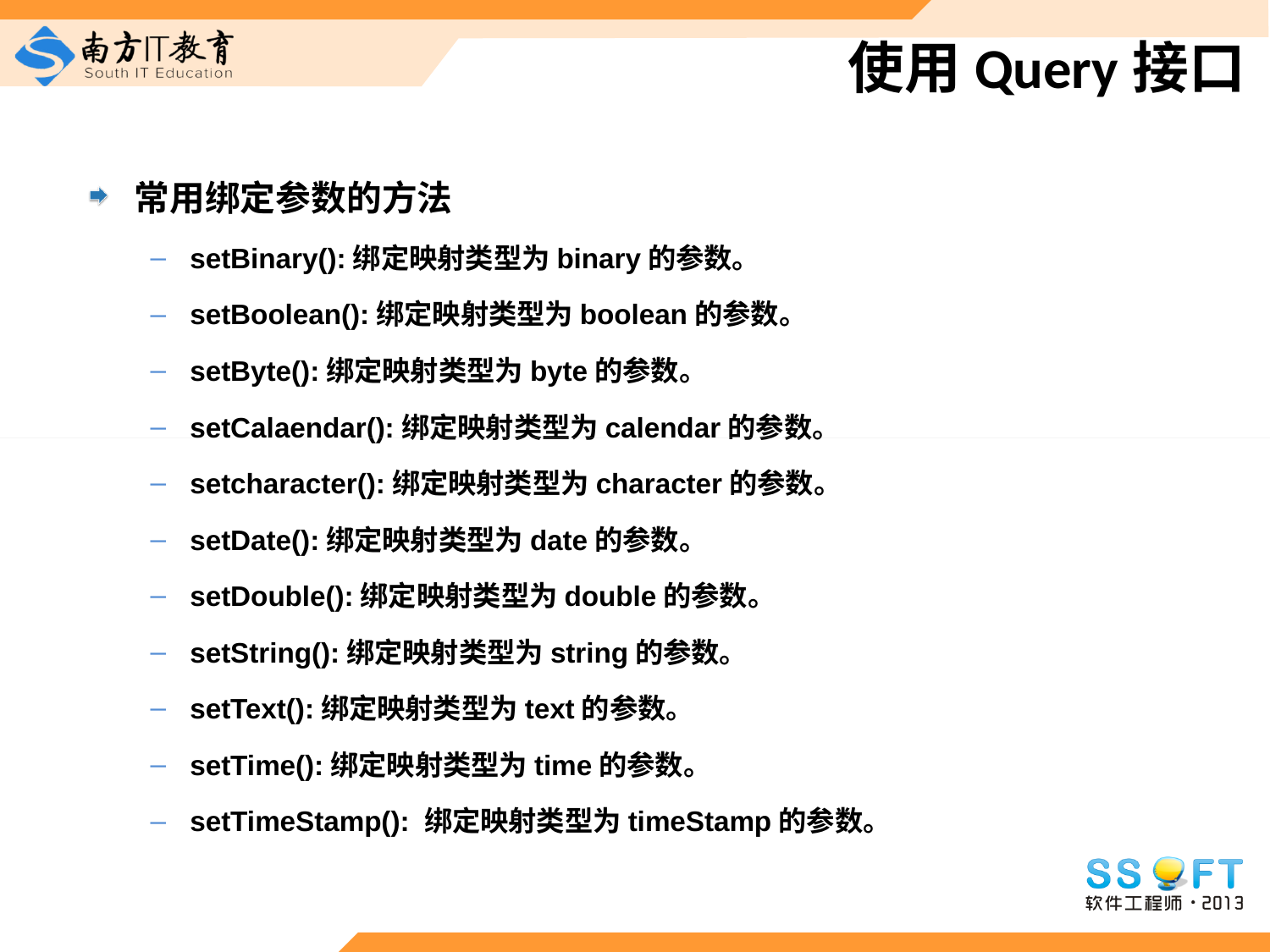

# 使用Query接口
常用绑定参数的方法
setBinary():绑定映射类型为binary的参数。
setBoolean():绑定映射类型为boolean的参数。
setByte():绑定映射类型为byte的参数。
setCalaendar():绑定映射类型为calendar的参数。
setcharacter():绑定映射类型为character的参数。
setDate():绑定映射类型为date的参数。
setDouble():绑定映射类型为double的参数。
setString():绑定映射类型为string的参数。
setText():绑定映射类型为text的参数。
setTime():绑定映射类型为time的参数。
setTimeStamp(): 绑定映射类型为timeStamp的参数。